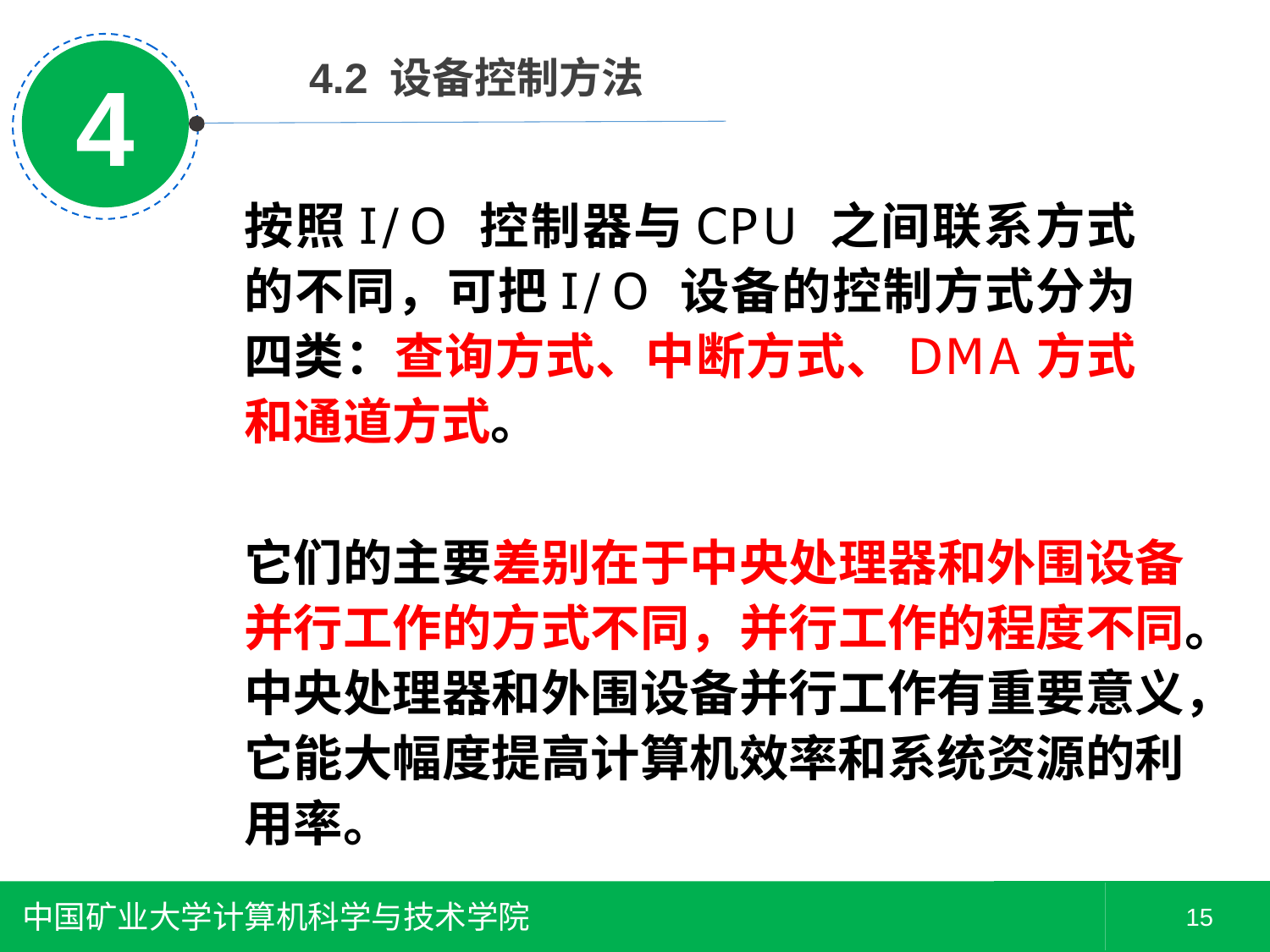

4
  4.2 设备控制方法

按照I/O 控制器与CPU 之间联系方式的不同，可把I/O 设备的控制方式分为四类：查询方式、中断方式、DMA方式和通道方式。
它们的主要差别在于中央处理器和外围设备并行工作的方式不同，并行工作的程度不同。中央处理器和外围设备并行工作有重要意义，它能大幅度提高计算机效率和系统资源的利用率。